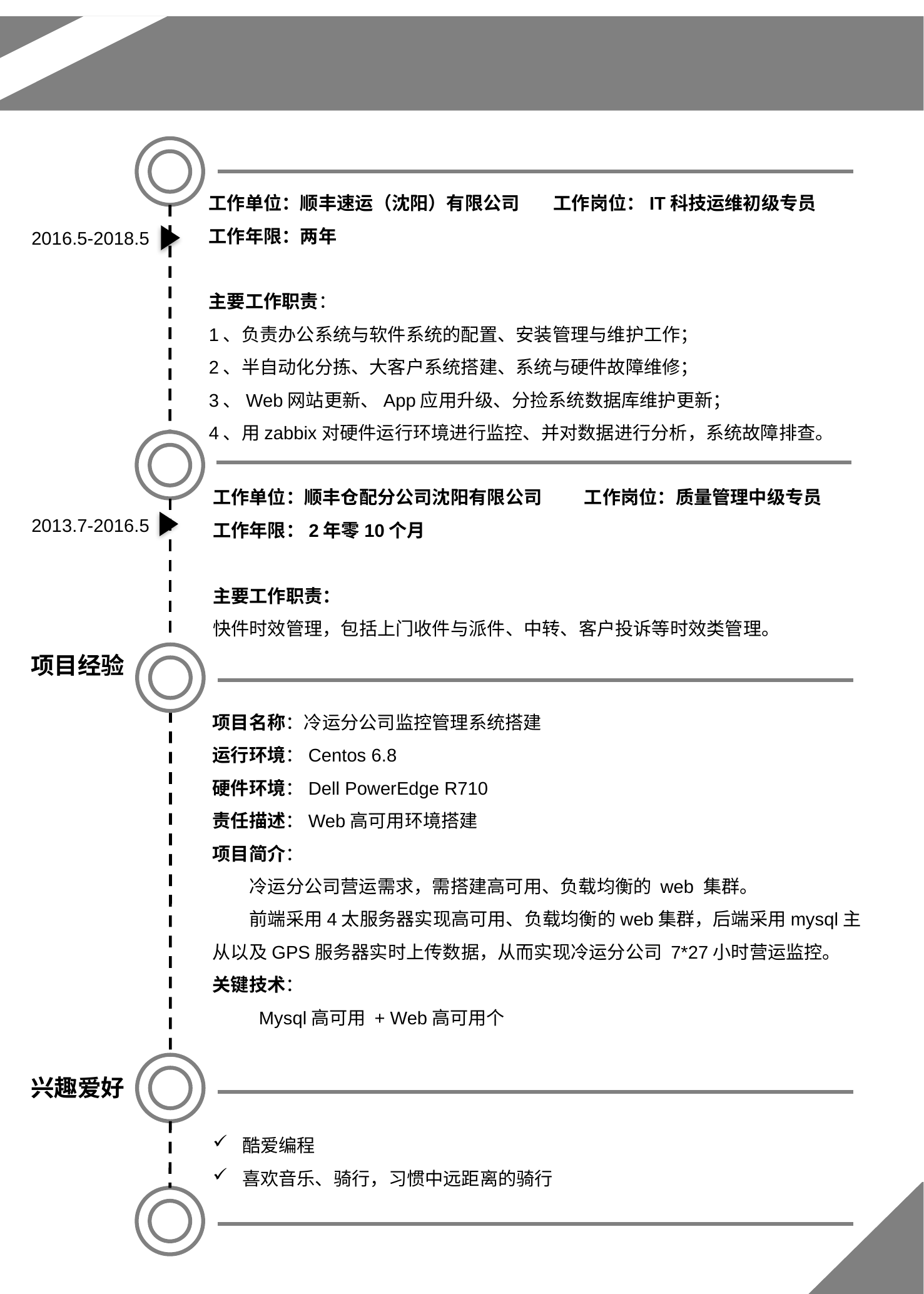

2013.7-2016.5

兴趣爱好
酷爱编程
喜欢音乐、骑行，习惯中远距离的骑行

工作单位：顺丰速运（沈阳）有限公司        工作岗位：IT科技运维初级专员
工作年限：两年

主要工作职责：
1、负责办公系统与软件系统的配置、安装管理与维护工作；
2、半自动化分拣、大客户系统搭建、系统与硬件故障维修；
3、Web网站更新、App应用升级、分捡系统数据库维护更新；
4、用zabbix对硬件运行环境进行监控、并对数据进行分析，系统故障排查。
2016.5-2018.5

工作单位：顺丰仓配分公司沈阳有限公司          工作岗位：质量管理中级专员
工作年限：2年零10个月

主要工作职责：
快件时效管理，包括上门收件与派件、中转、客户投诉等时效类管理。
项目经验
项目名称：冷运分公司监控管理系统搭建
运行环境：Centos 6.8
硬件环境：Dell PowerEdge R710
责任描述：Web高可用环境搭建
项目简介：
        冷运分公司营运需求，需搭建高可用、负载均衡的 web 集群。
        前端采用4太服务器实现高可用、负载均衡的web集群，后端采用mysql主从以及GPS服务器实时上传数据，从而实现冷运分公司 7*27小时营运监控。
关键技术：
         Mysql高可用 + Web高可用个